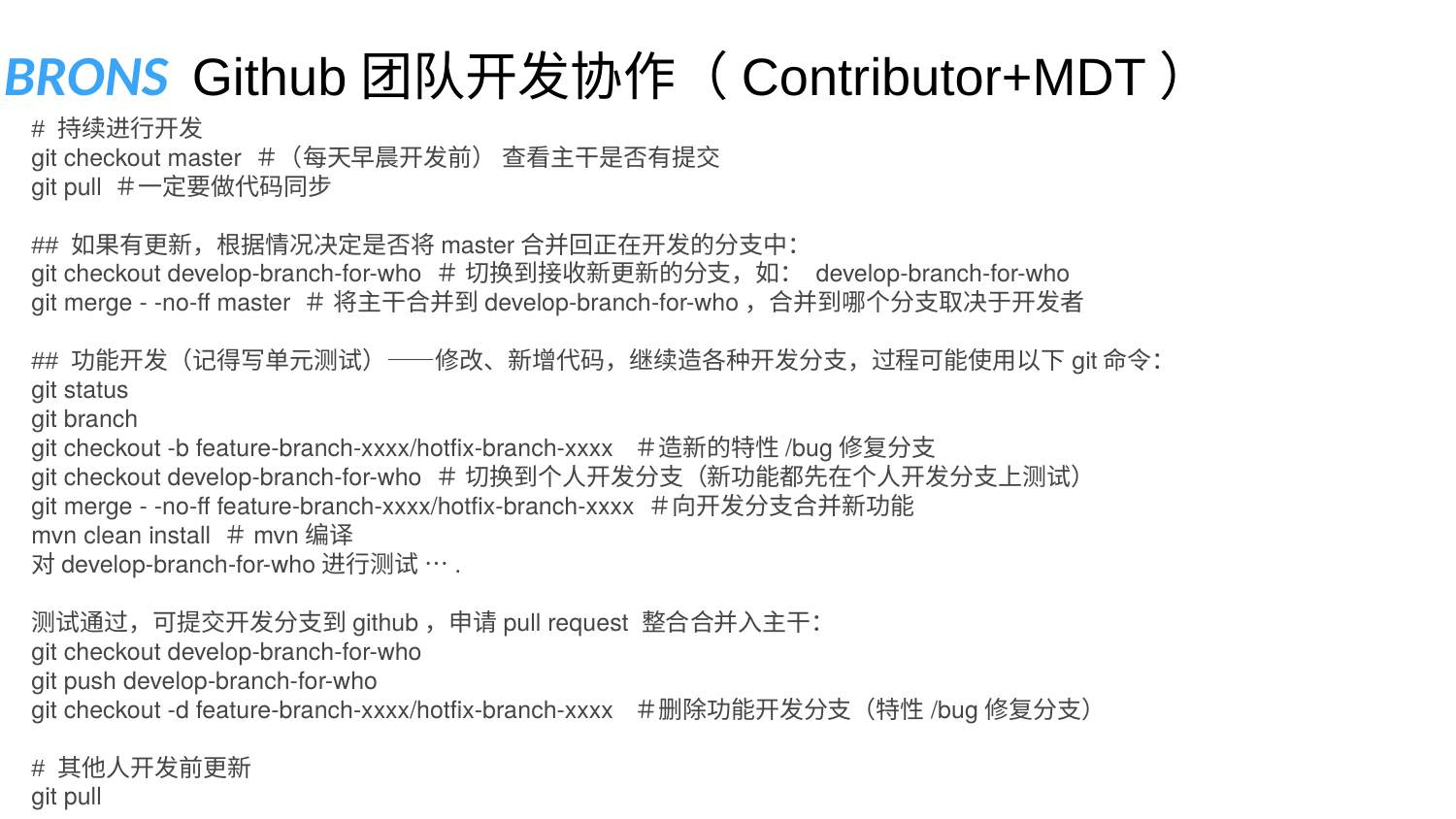

# Github团队开发协作（Contributor+MDT）
# 持续进行开发
git checkout master ＃（每天早晨开发前） 查看主干是否有提交
git pull ＃一定要做代码同步

## 如果有更新，根据情况决定是否将master合并回正在开发的分支中：
git checkout develop-branch-for-who ＃ 切换到接收新更新的分支，如： develop-branch-for-who
git merge - -no-ff master ＃ 将主干合并到develop-branch-for-who，合并到哪个分支取决于开发者

## 功能开发（记得写单元测试）——修改、新增代码，继续造各种开发分支，过程可能使用以下git命令：
git status
git branch
git checkout -b feature-branch-xxxx/hotfix-branch-xxxx  ＃造新的特性/bug修复分支
git checkout develop-branch-for-who ＃ 切换到个人开发分支（新功能都先在个人开发分支上测试）
git merge - -no-ff feature-branch-xxxx/hotfix-branch-xxxx ＃向开发分支合并新功能
mvn clean install ＃mvn编译
对develop-branch-for-who进行测试 ….
测试通过，可提交开发分支到github，申请pull request 整合合并入主干：
git checkout develop-branch-for-who
git push develop-branch-for-who
git checkout -d feature-branch-xxxx/hotfix-branch-xxxx  ＃删除功能开发分支（特性/bug修复分支）

# 其他人开发前更新
git pull